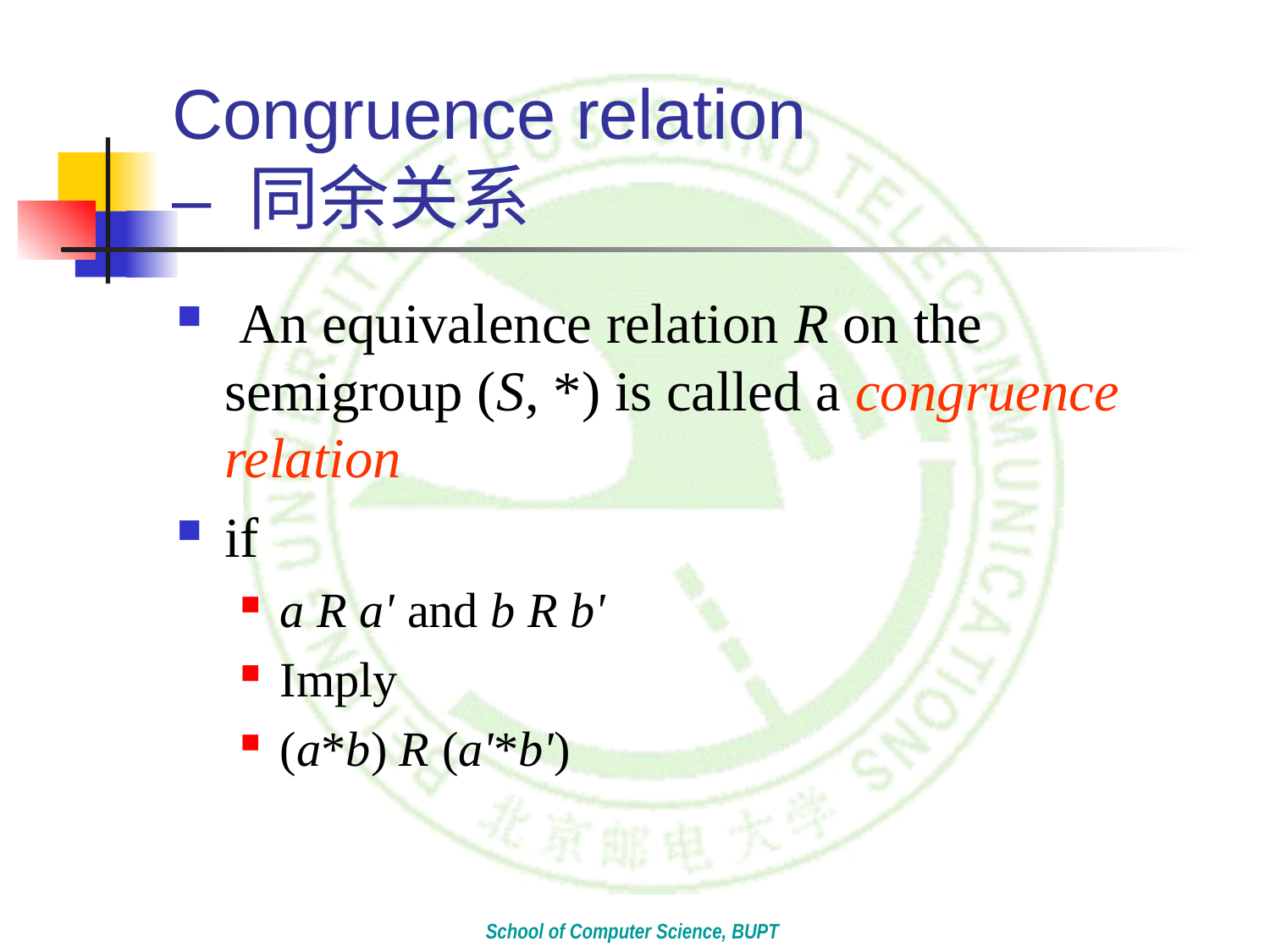

# Congruence relation – 同余关系
 An equivalence relation R on the semigroup (S, *) is called a congruence relation
if
a R a' and b R b'
Imply
(a*b) R (a'*b')
School of Computer Science, BUPT

51